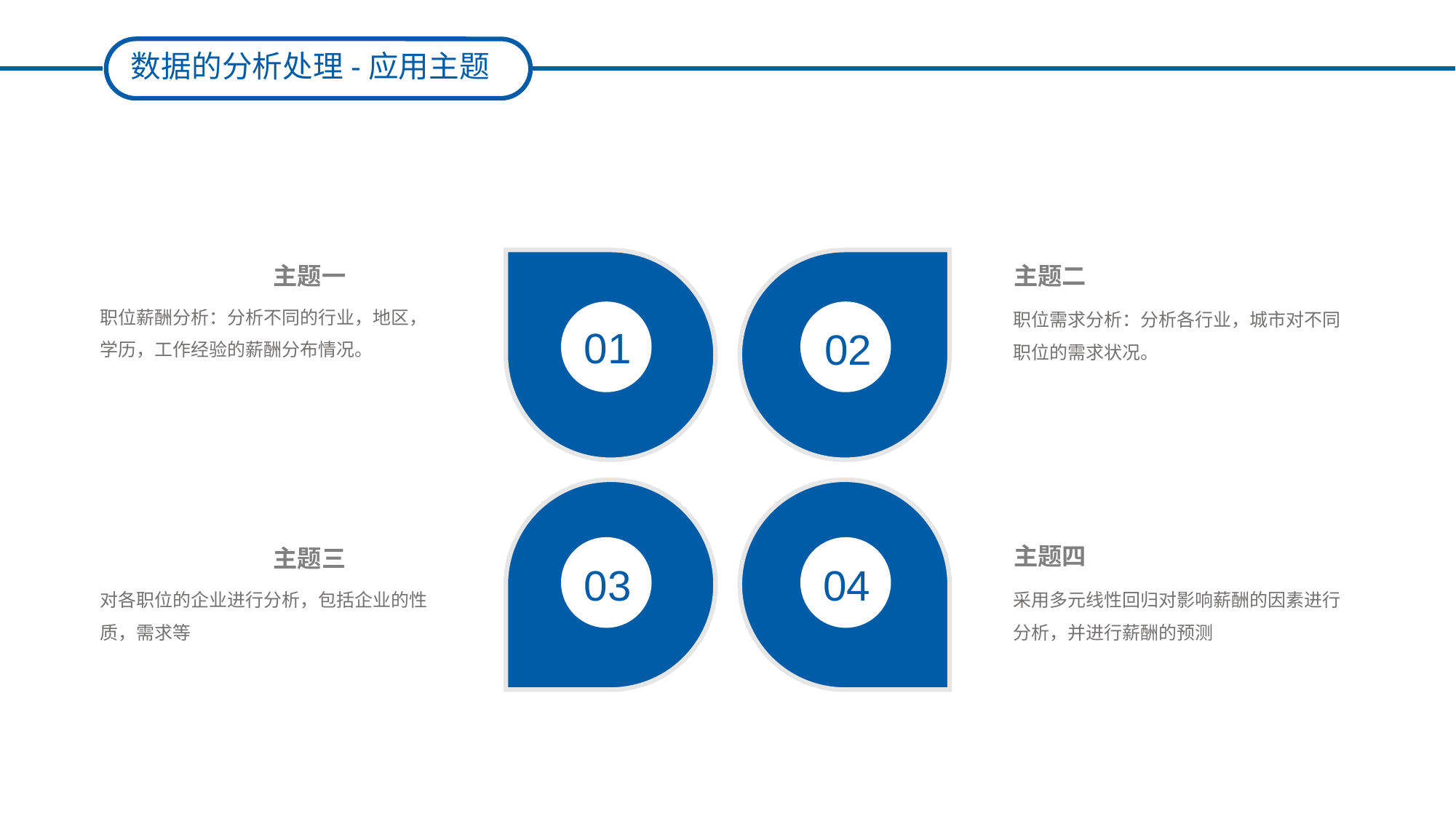

数据的分析处理-应用主题

01

02
主题一
职位薪酬分析：分析不同的行业，地区，学历，工作经验的薪酬分布情况。
主题二
职位需求分析：分析各行业，城市对不同职位的需求状况。

03

04
主题四
采用多元线性回归对影响薪酬的因素进行分析，并进行薪酬的预测
主题三
对各职位的企业进行分析，包括企业的性质，需求等